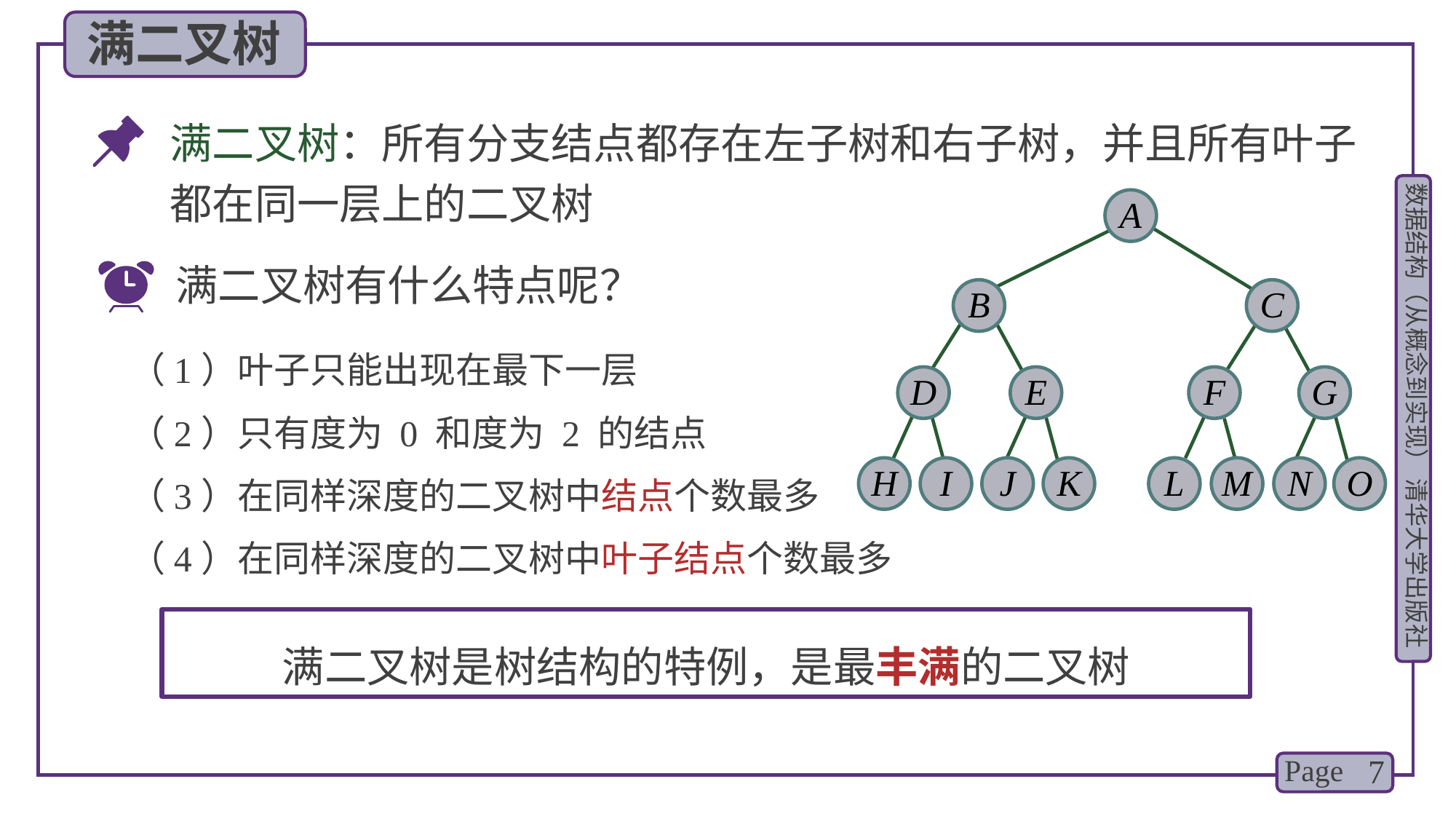

满二叉树

满二叉树：所有分支结点都存在左子树和右子树，并且所有叶子都在同一层上的二叉树

A

B
C

D
E
F
G

H
I
J
K
L
M
N
O
满二叉树有什么特点呢？

（1）叶子只能出现在最下一层
（2）只有度为 0 和度为 2 的结点
（3）在同样深度的二叉树中结点个数最多
（4）在同样深度的二叉树中叶子结点个数最多
满二叉树是树结构的特例，是最丰满的二叉树